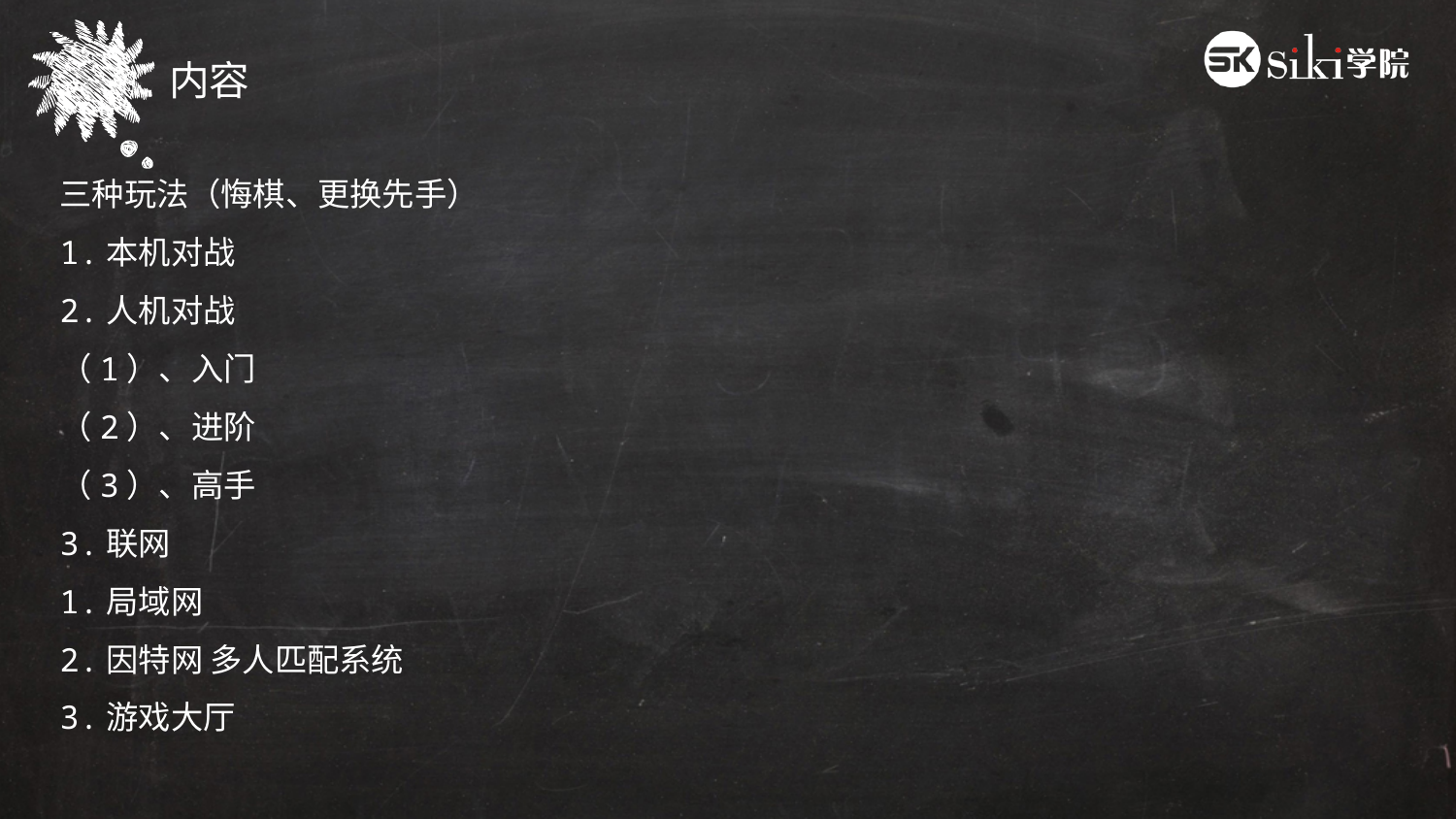

内容
三种玩法（悔棋、更换先手）
1.本机对战
2.人机对战
（1）、入门
（2）、进阶
（3）、高手
3.联网
1.局域网
2.因特网 多人匹配系统
3.游戏大厅